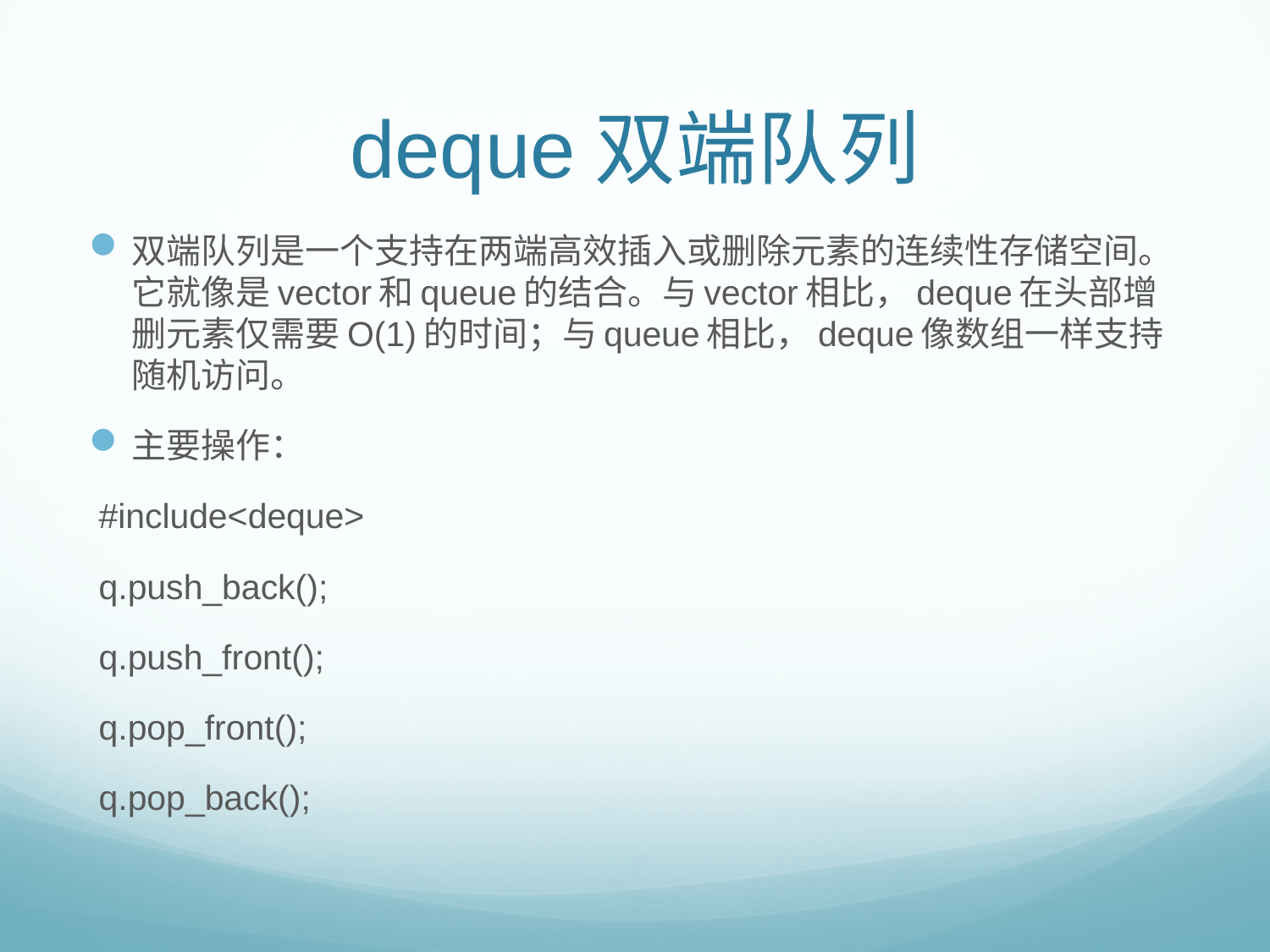

# deque双端队列
双端队列是一个支持在两端高效插入或删除元素的连续性存储空间。它就像是vector和queue的结合。与vector相比，deque在头部增删元素仅需要O(1)的时间；与queue相比，deque像数组一样支持随机访问。
主要操作：
 #include<deque>
 q.push_back();
 q.push_front();
 q.pop_front();
 q.pop_back();